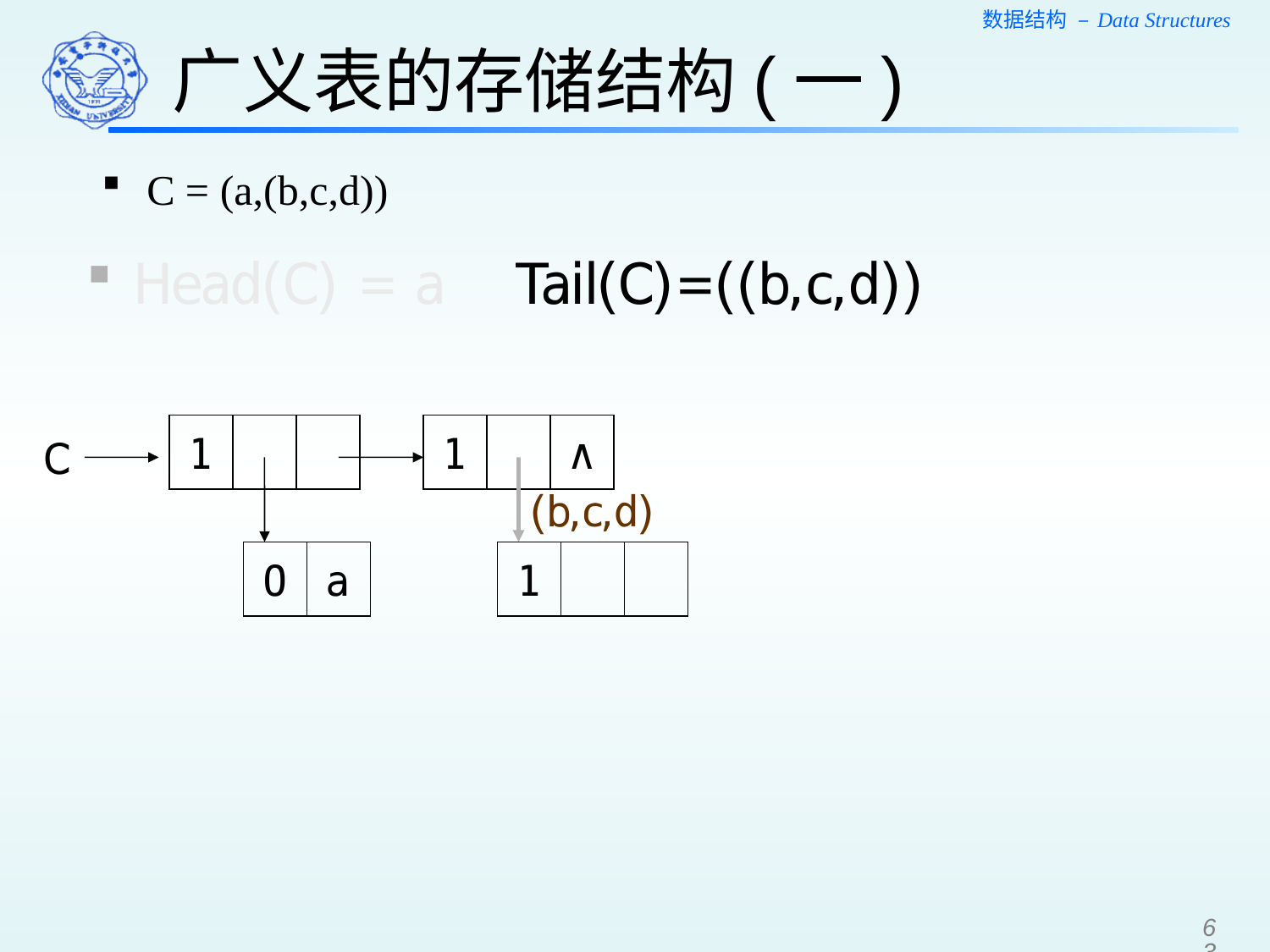

广义表的存储结构(一)
C = (a,(b,c,d))
Head(C) = a    Tail(C)=((b,c,d))
1

1

∧

0
a
C

(b,c,d)
1

63